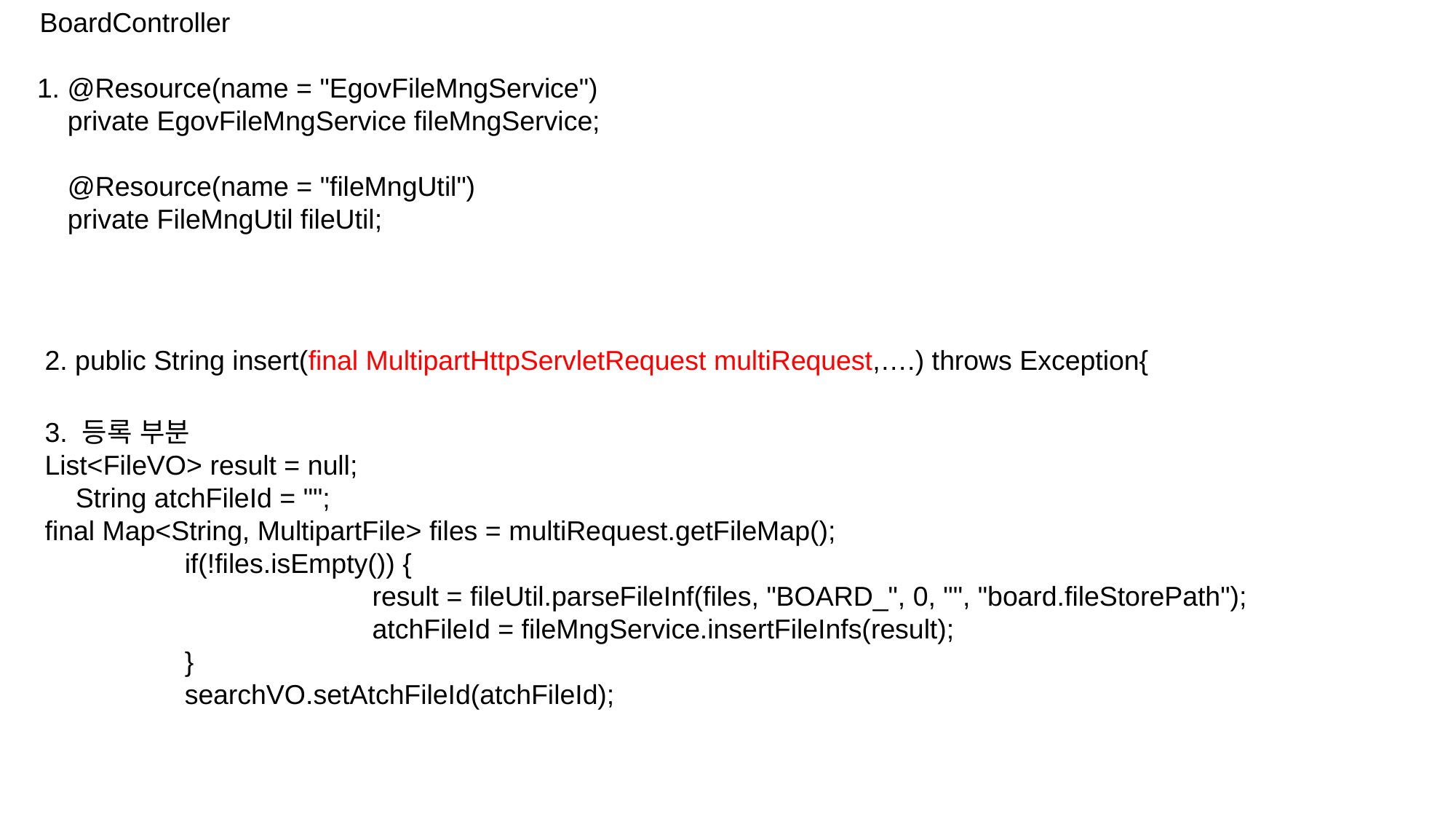

BoardController
1. @Resource(name = "EgovFileMngService")
    private EgovFileMngService fileMngService;

    @Resource(name = "fileMngUtil")
    private FileMngUtil fileUtil;
2. public String insert(final MultipartHttpServletRequest multiRequest,….) throws Exception{
3. 등록 부분
List<FileVO> result = null;
    String atchFileId = "";
final Map<String, MultipartFile> files = multiRequest.getFileMap();
	    if(!files.isEmpty()) {
			result = fileUtil.parseFileInf(files, "BOARD_", 0, "", "board.fileStorePath");
			atchFileId = fileMngService.insertFileInfs(result);
	    }
	    searchVO.setAtchFileId(atchFileId);